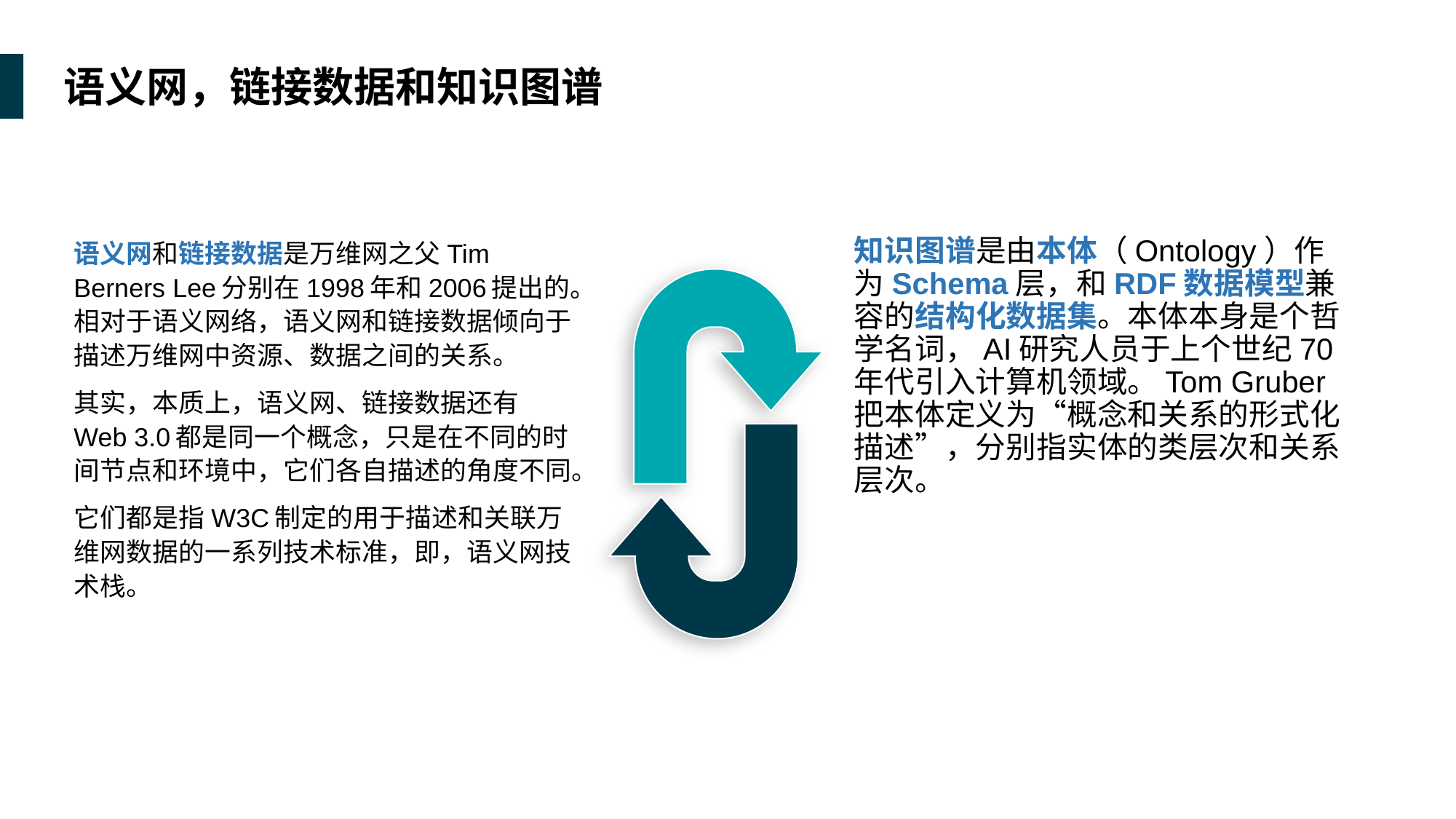

语义网，链接数据和知识图谱
语义网和链接数据是万维网之父Tim Berners Lee分别在1998年和2006提出的。相对于语义网络，语义网和链接数据倾向于描述万维网中资源、数据之间的关系。
其实，本质上，语义网、链接数据还有Web 3.0都是同一个概念，只是在不同的时间节点和环境中，它们各自描述的角度不同。
它们都是指W3C制定的用于描述和关联万维网数据的一系列技术标准，即，语义网技术栈。
知识图谱是由本体（Ontology）作为Schema层，和RDF数据模型兼容的结构化数据集。本体本身是个哲学名词，AI研究人员于上个世纪70年代引入计算机领域。Tom Gruber把本体定义为“概念和关系的形式化描述”，分别指实体的类层次和关系层次。